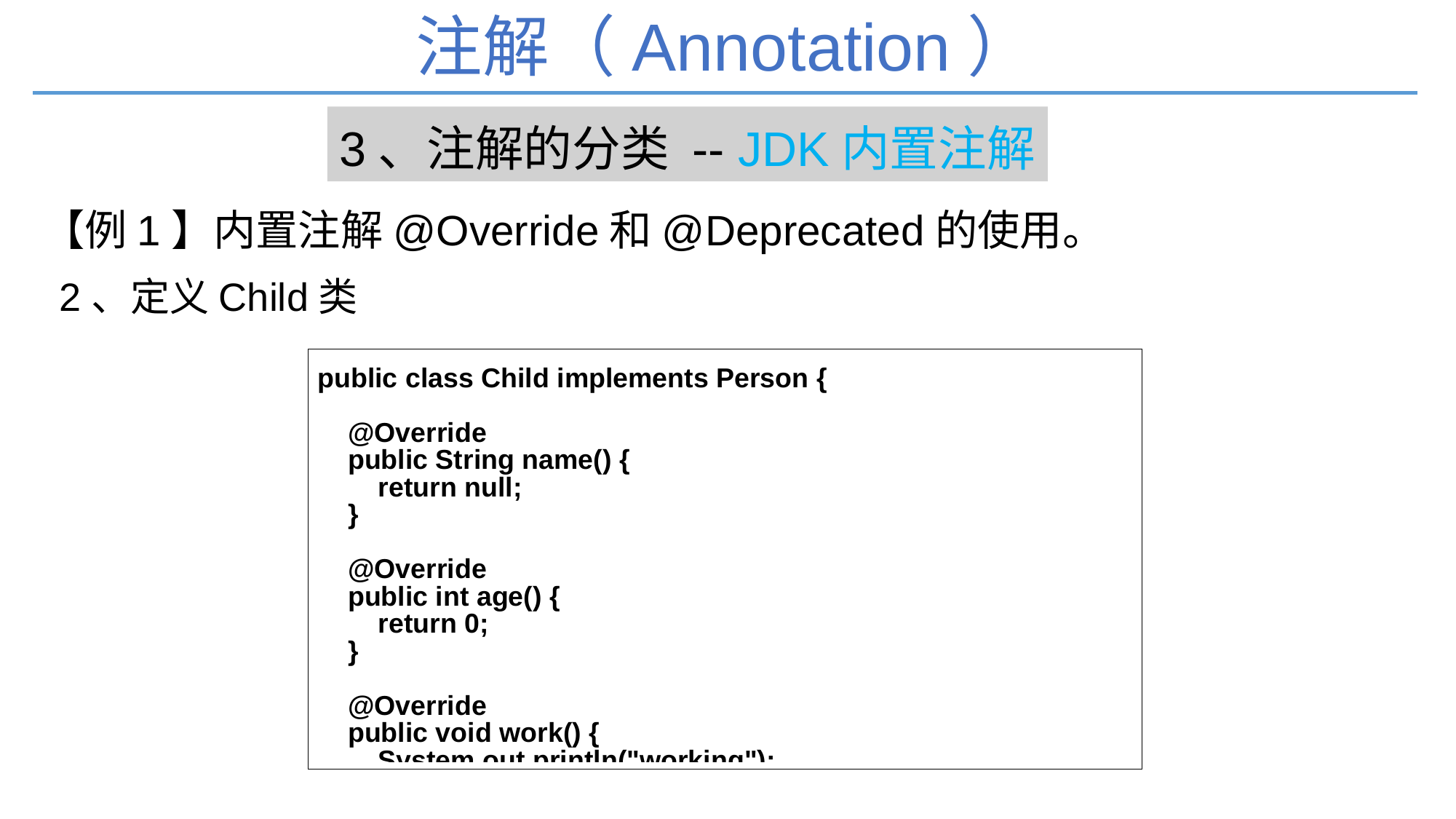

# 注解（Annotation）
3、注解的分类 -- JDK内置注解
【例1】内置注解@Override和@Deprecated的使用。
2、定义Child类